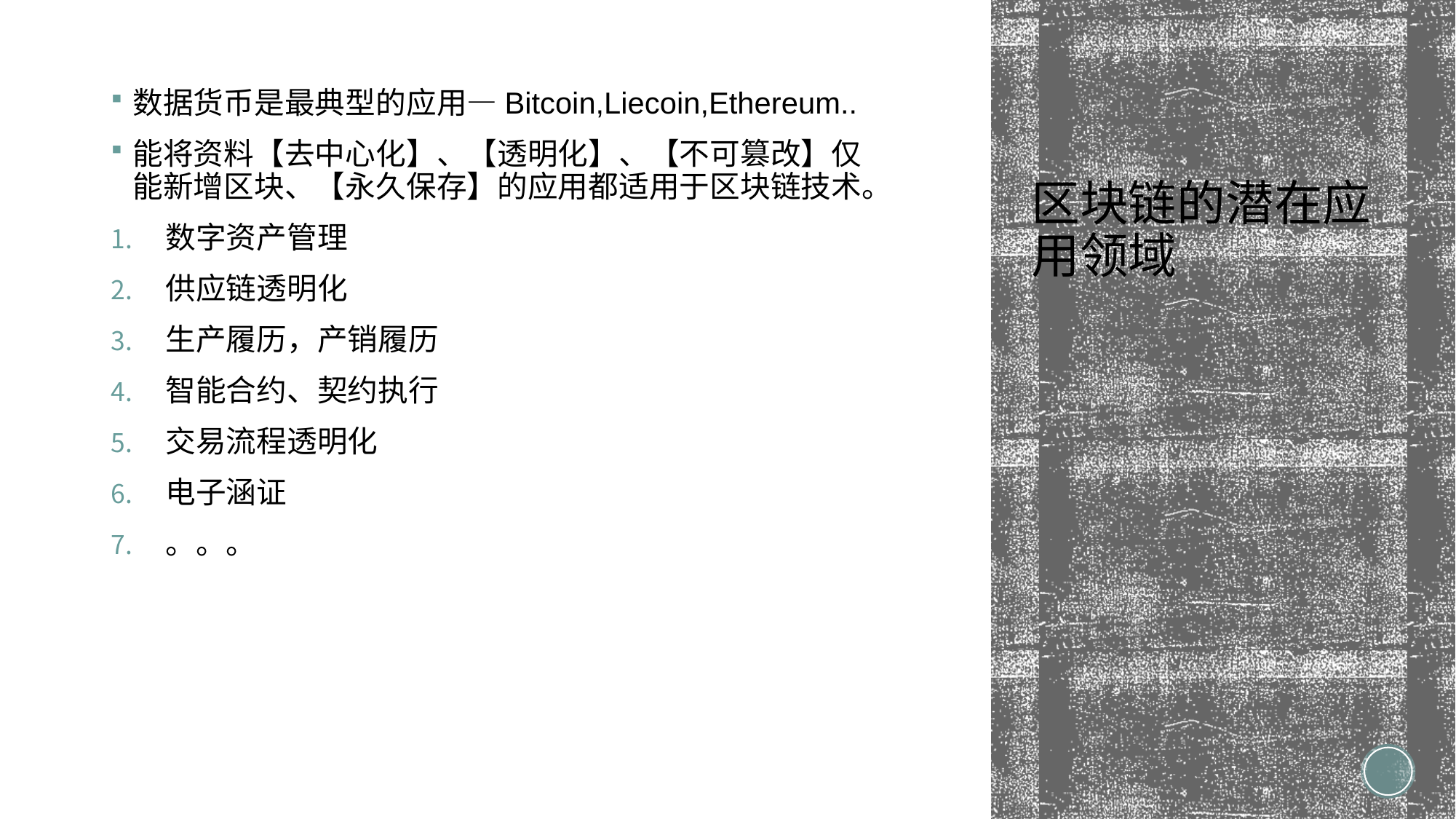

数据货币是最典型的应用—Bitcoin,Liecoin,Ethereum..
能将资料【去中心化】、【透明化】、【不可篡改】仅能新增区块、【永久保存】的应用都适用于区块链技术。
数字资产管理
供应链透明化
生产履历，产销履历
智能合约、契约执行
交易流程透明化
电子涵证
。。。
# 区块链的潜在应用领域